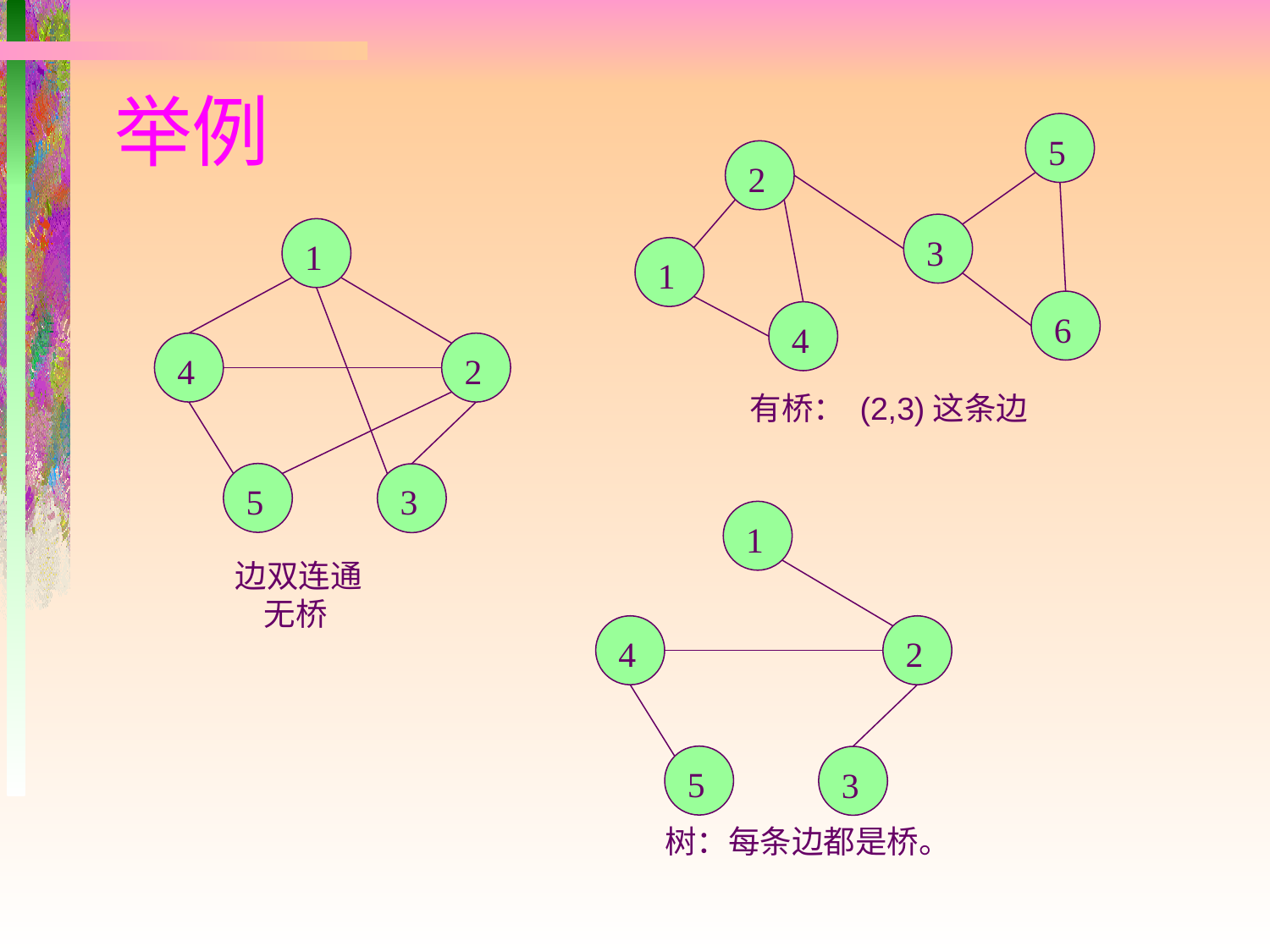

# 举例
5
2
3
1
6
4
有桥： (2,3)这条边
1
2
4
5
3
边双连通
   无桥
1
2
4
5
3
树：每条边都是桥。